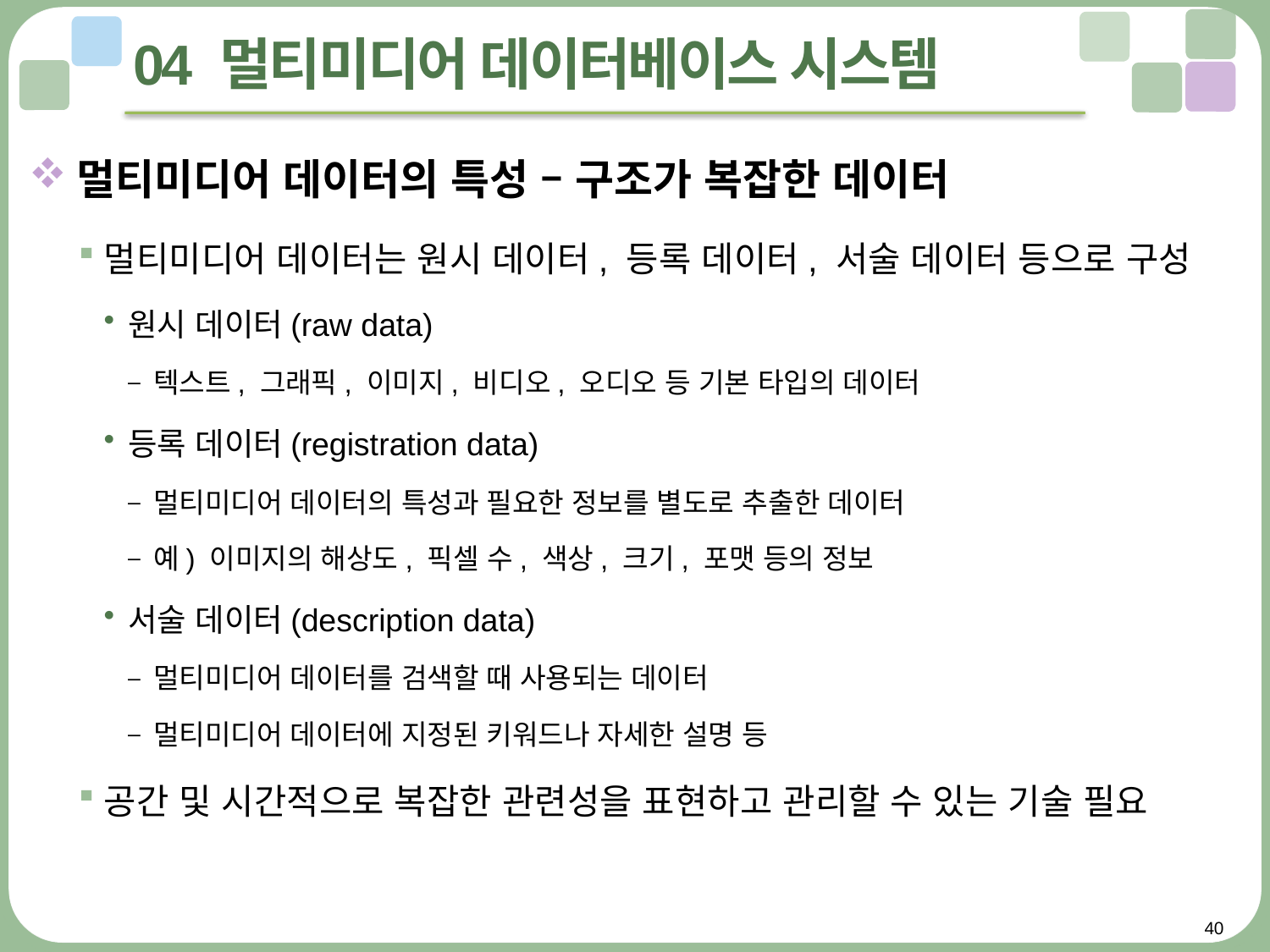

# 04 멀티미디어 데이터베이스 시스템
멀티미디어 데이터의 특성 – 구조가 복잡한 데이터
멀티미디어 데이터는 원시 데이터, 등록 데이터, 서술 데이터 등으로 구성
원시 데이터(raw data)
텍스트, 그래픽, 이미지, 비디오, 오디오 등 기본 타입의 데이터
등록 데이터(registration data)
멀티미디어 데이터의 특성과 필요한 정보를 별도로 추출한 데이터
예) 이미지의 해상도, 픽셀 수, 색상, 크기, 포맷 등의 정보
서술 데이터(description data)
멀티미디어 데이터를 검색할 때 사용되는 데이터
멀티미디어 데이터에 지정된 키워드나 자세한 설명 등
공간 및 시간적으로 복잡한 관련성을 표현하고 관리할 수 있는 기술 필요